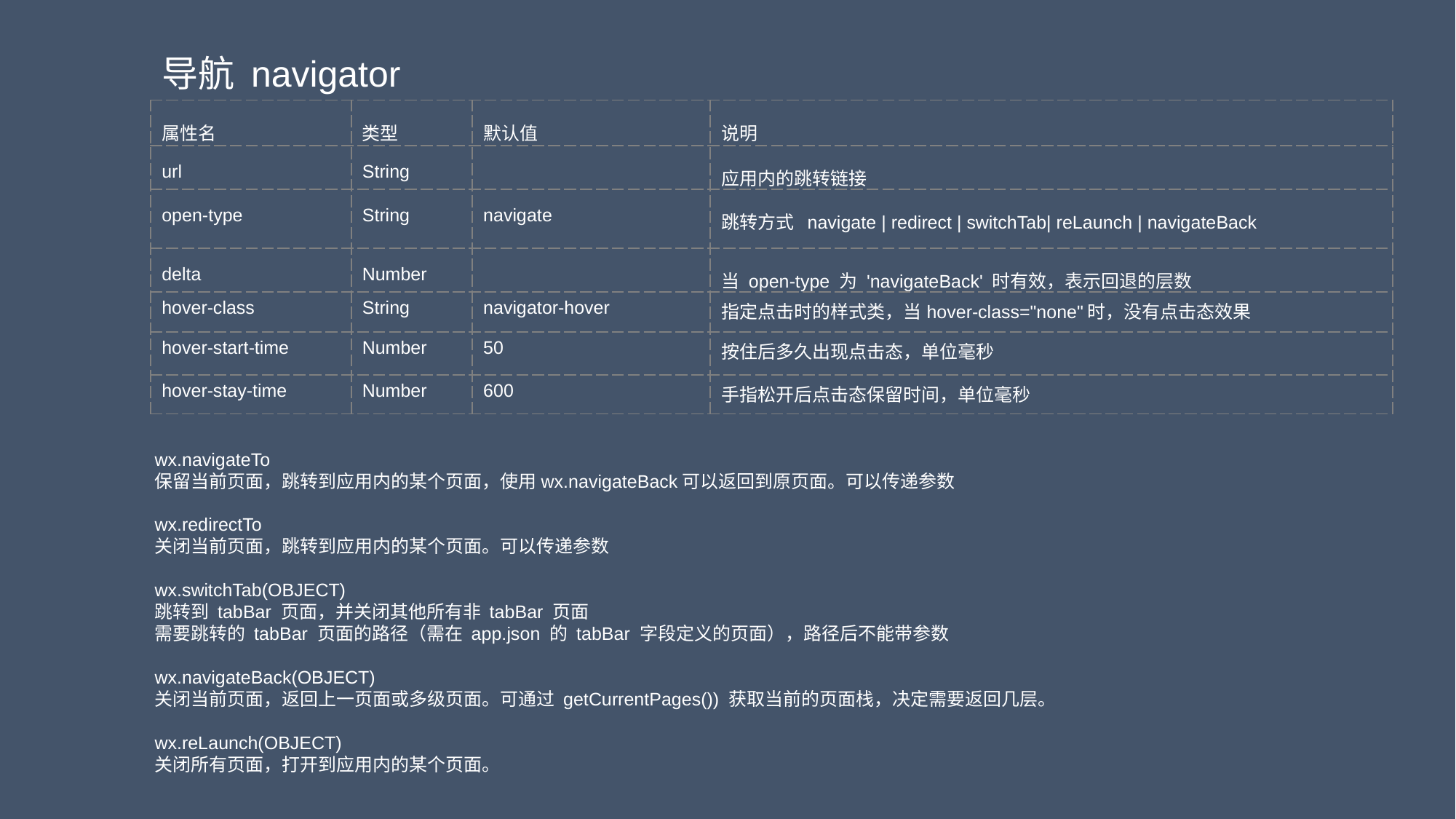

导航 navigator

| 属性名 | 类型 | 默认值 | 说明 |
| --- | --- | --- | --- |
| url | String |  | 应用内的跳转链接 |
| open-type | String | navigate | 跳转方式 navigate | redirect | switchTab| reLaunch | navigateBack |
| delta | Number |  | 当 open-type 为 'navigateBack' 时有效，表示回退的层数 |
| hover-class | String | navigator-hover | 指定点击时的样式类，当hover-class="none"时，没有点击态效果 |
| hover-start-time | Number | 50 | 按住后多久出现点击态，单位毫秒 |
| hover-stay-time | Number | 600 | 手指松开后点击态保留时间，单位毫秒 |
wx.navigateTo
保留当前页面，跳转到应用内的某个页面，使用wx.navigateBack可以返回到原页面。可以传递参数

wx.redirectTo
关闭当前页面，跳转到应用内的某个页面。可以传递参数

wx.switchTab(OBJECT)
跳转到 tabBar 页面，并关闭其他所有非 tabBar 页面
需要跳转的 tabBar 页面的路径（需在 app.json 的 tabBar 字段定义的页面），路径后不能带参数

wx.navigateBack(OBJECT)
关闭当前页面，返回上一页面或多级页面。可通过 getCurrentPages()) 获取当前的页面栈，决定需要返回几层。

wx.reLaunch(OBJECT)
关闭所有页面，打开到应用内的某个页面。